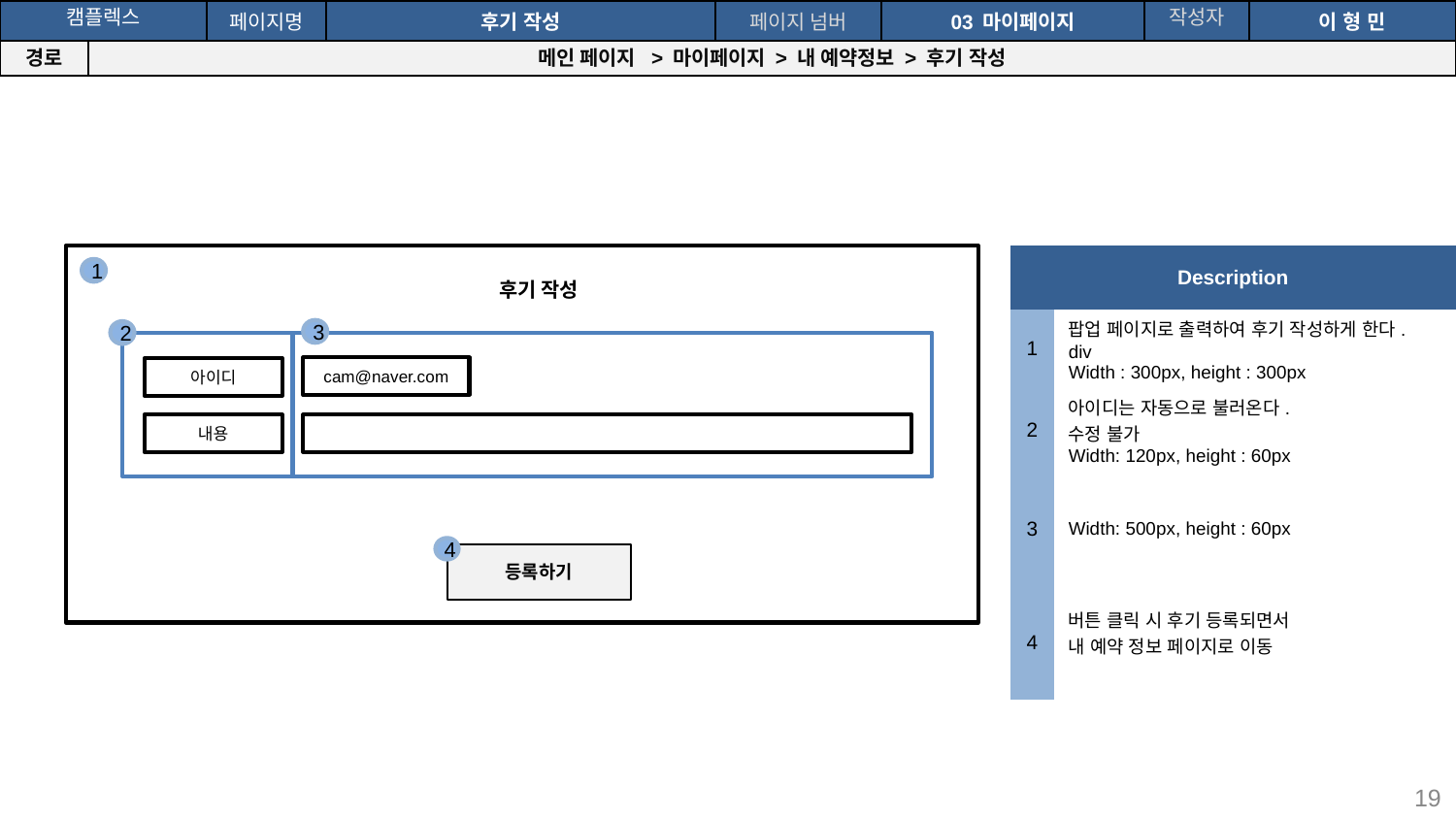

공간(오피스) 대여 시스템
| 캠플렉스 |  | 페이지명 | 후기 작성 | 페이지 넘버 | 03 마이페이지 | 작성자 | 이 형 민 |
| --- | --- | --- | --- | --- | --- | --- | --- |
| 경로 | 메인 페이지 > 마이페이지 > 내 예약정보 > 후기 작성 |  |  |  |  |  |  |

| Description |  |
| --- | --- |
| 1 | 팝업 페이지로 출력하여 후기 작성하게 한다. div Width : 300px, height : 300px |
| 2 | 아이디는 자동으로 불러온다. 수정 불가 Width: 120px, height : 60px |
| 3 | Width: 500px, height : 60px |
| 4 | 버튼 클릭 시 후기 등록되면서 내 예약 정보 페이지로 이동 |
1
후기 작성
3
2

cam@naver.com
아이디

내용
4
등록하기
19